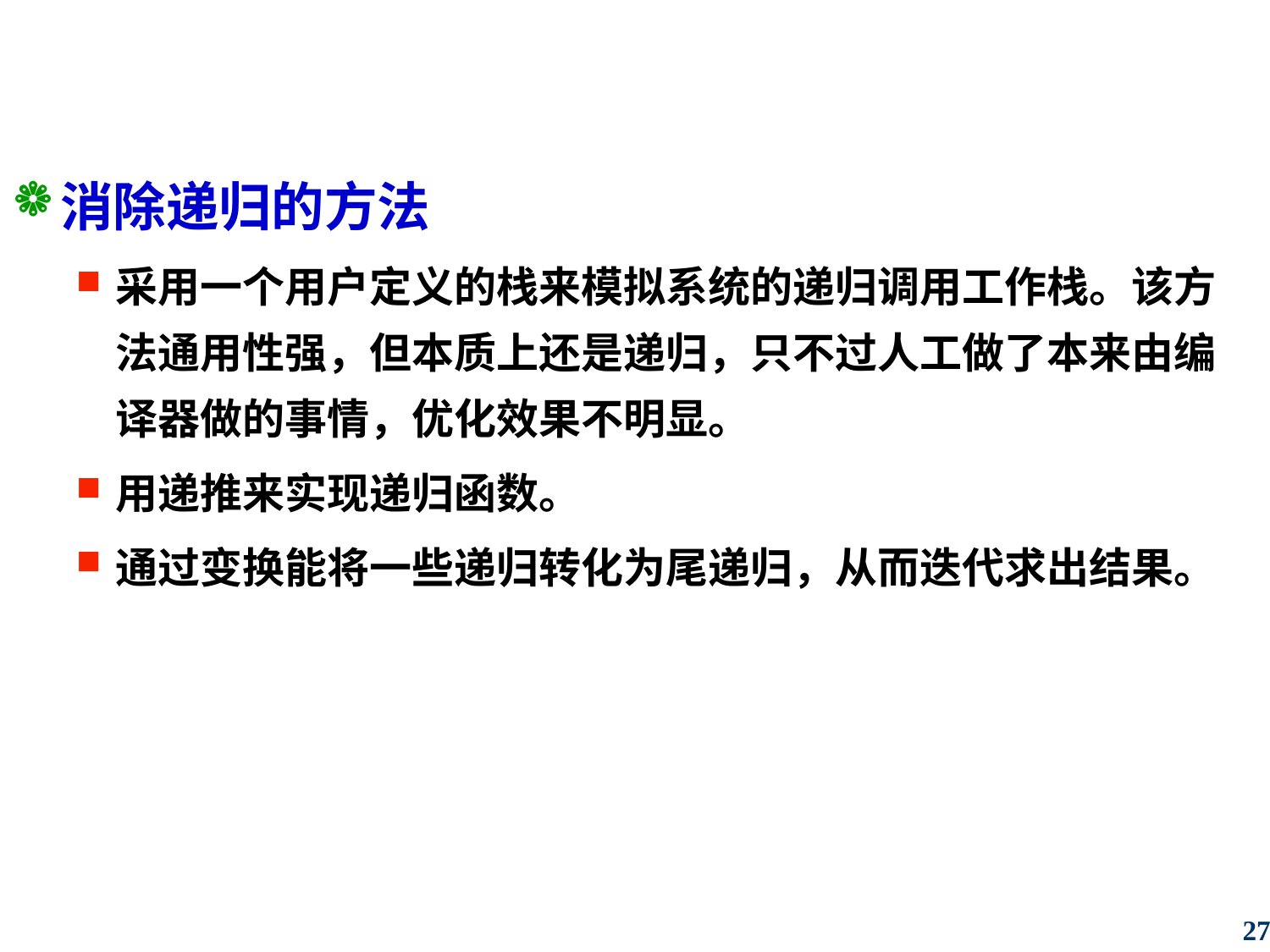

消除递归的方法
采用一个用户定义的栈来模拟系统的递归调用工作栈。该方法通用性强，但本质上还是递归，只不过人工做了本来由编译器做的事情，优化效果不明显。
用递推来实现递归函数。
通过变换能将一些递归转化为尾递归，从而迭代求出结果。